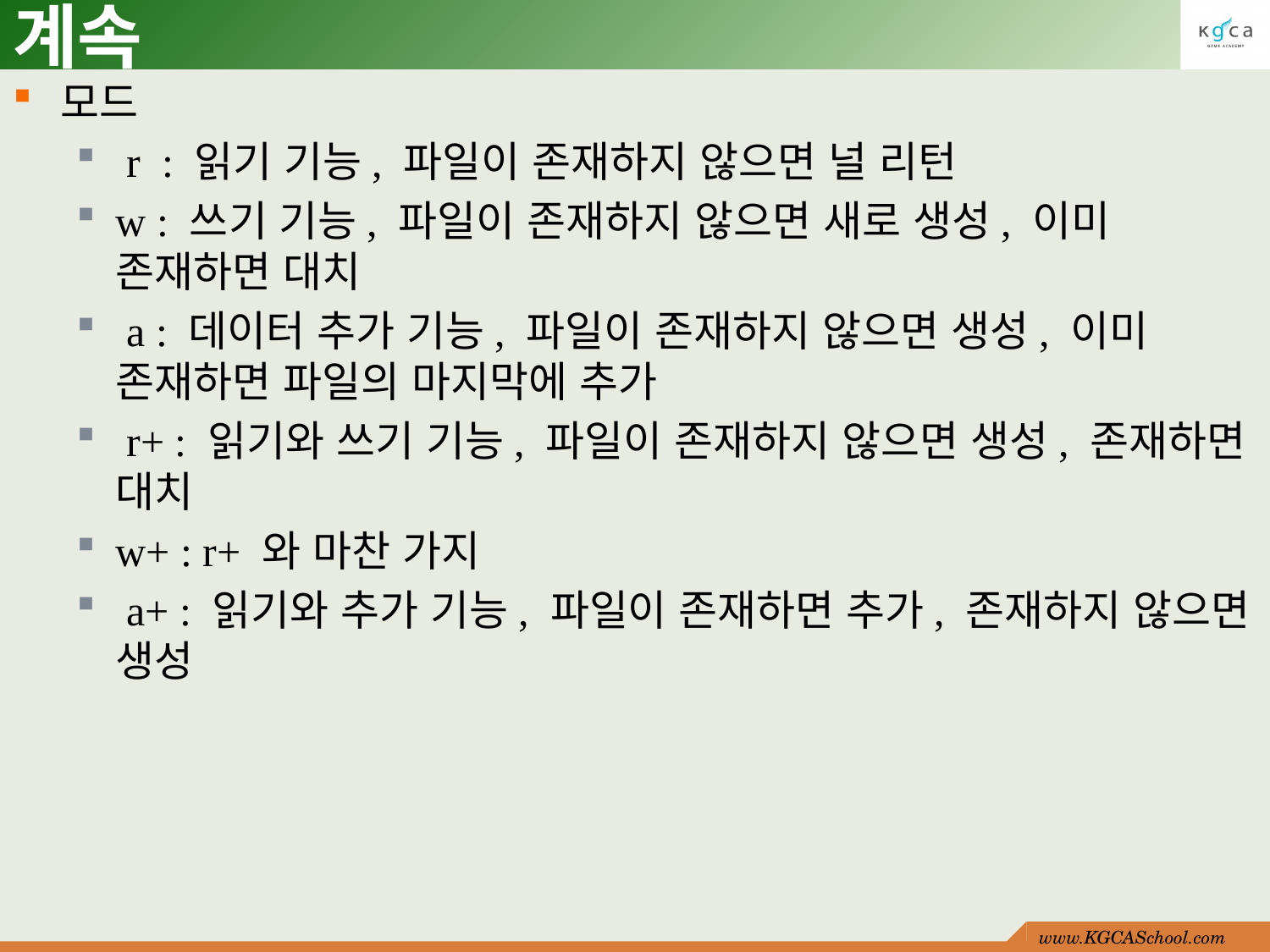

# 계속
모드
 r  : 읽기 기능, 파일이 존재하지 않으면 널 리턴
w : 쓰기 기능, 파일이 존재하지 않으면 새로 생성, 이미 존재하면 대치
 a : 데이터 추가 기능, 파일이 존재하지 않으면 생성, 이미 존재하면 파일의 마지막에 추가
 r+ : 읽기와 쓰기 기능, 파일이 존재하지 않으면 생성, 존재하면 대치
w+ : r+ 와 마찬 가지
 a+ : 읽기와 추가 기능, 파일이 존재하면 추가, 존재하지 않으면 생성